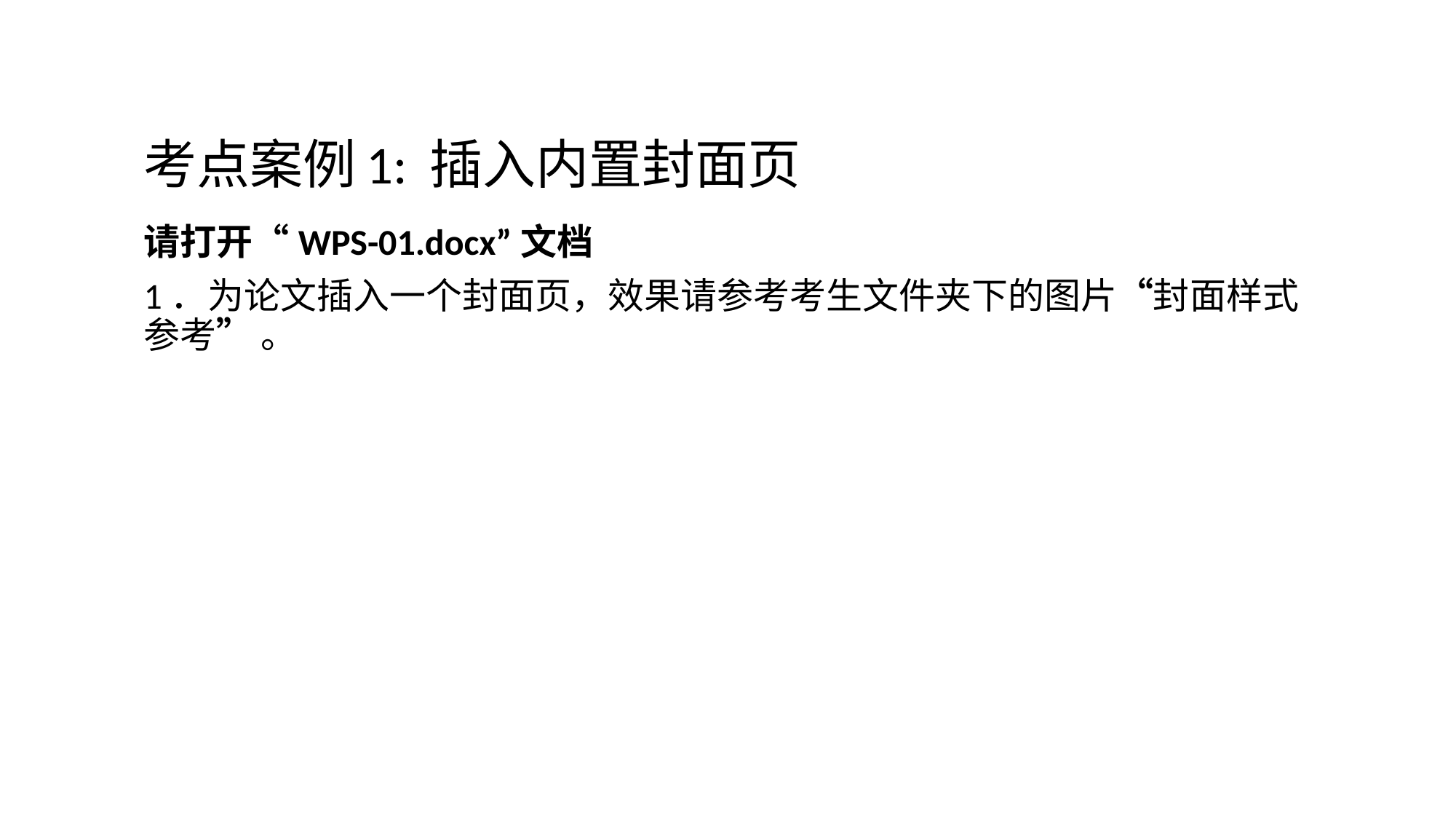

# 考点案例1: 插入内置封面页
请打开“WPS-01.docx”文档
1．为论文插入一个封面页，效果请参考考生文件夹下的图片“封面样式参考” 。